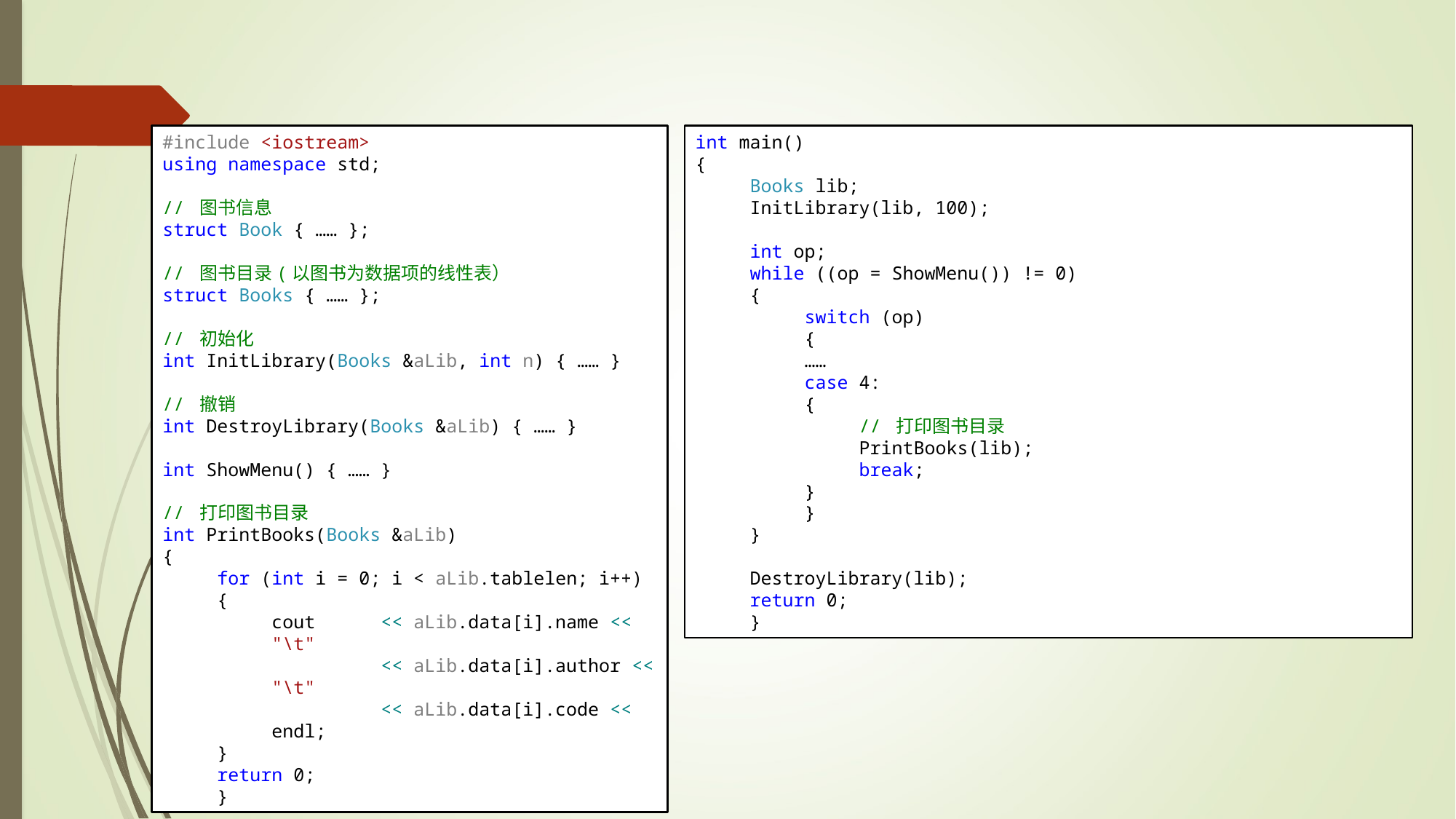

#include <iostream>
using namespace std;

// 图书信息
struct Book { …… };

// 图书目录(以图书为数据项的线性表）
struct Books { …… };

// 初始化
int InitLibrary(Books &aLib, int n) { …… }

// 撤销
int DestroyLibrary(Books &aLib) { …… }

int ShowMenu() { …… }

// 打印图书目录
int PrintBooks(Books &aLib)
{
for (int i = 0; i < aLib.tablelen; i++)
{
cout 	<< aLib.data[i].name << "\t"
	<< aLib.data[i].author << "\t"
	<< aLib.data[i].code << endl;
}
return 0;
}
int main()
{
Books lib;
InitLibrary(lib, 100);

int op;
while ((op = ShowMenu()) != 0)
{
switch (op)
{
……
case 4:
{
// 打印图书目录
PrintBooks(lib);
break;
}
}
}

DestroyLibrary(lib);
return 0;
}